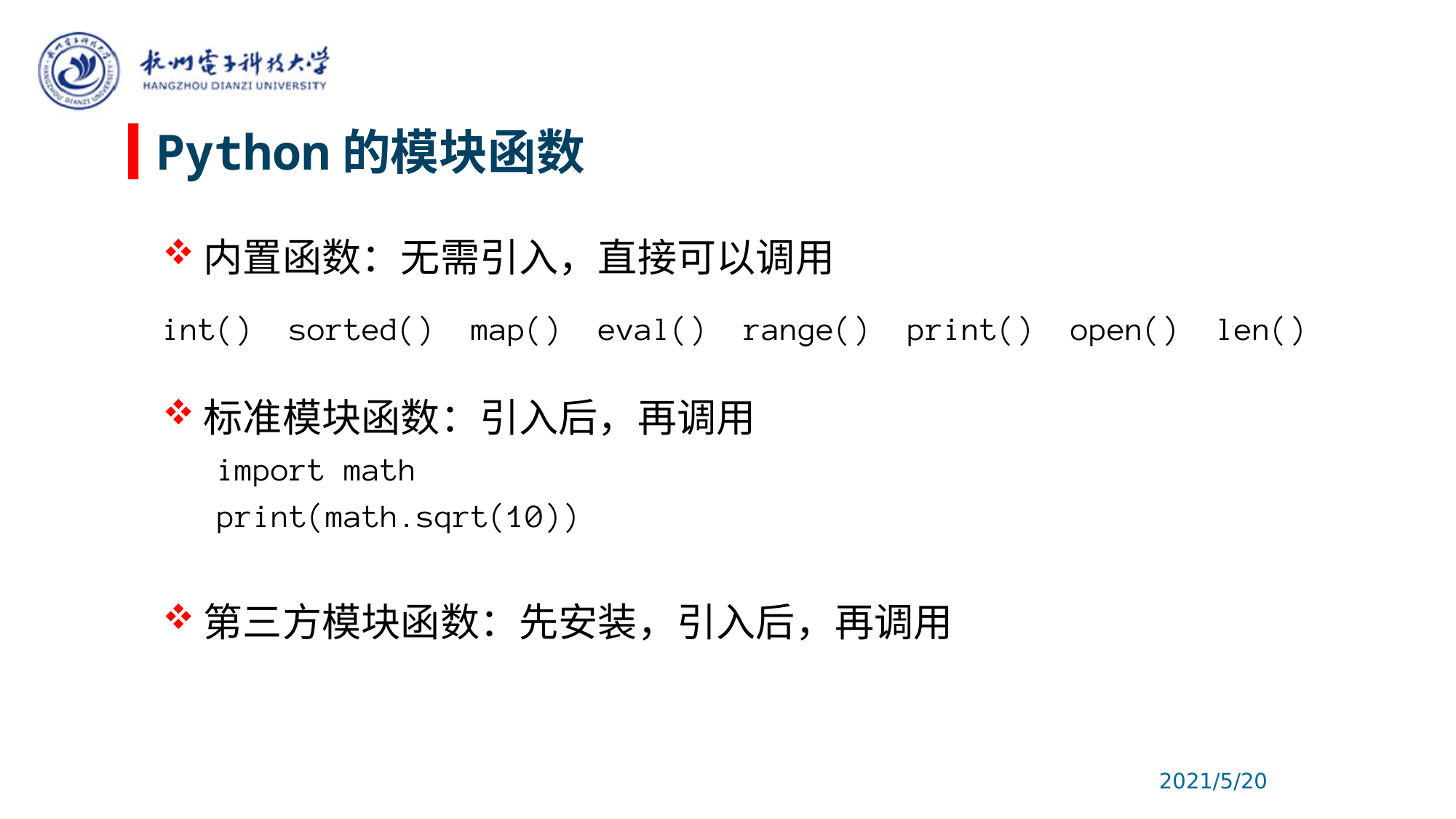

# Python的模块函数
内置函数：无需引入，直接可以调用
int()  sorted()  map()  eval()  range()  print()  open()  len()
标准模块函数：引入后，再调用
import math
print(math.sqrt(10))
第三方模块函数：先安装，引入后，再调用